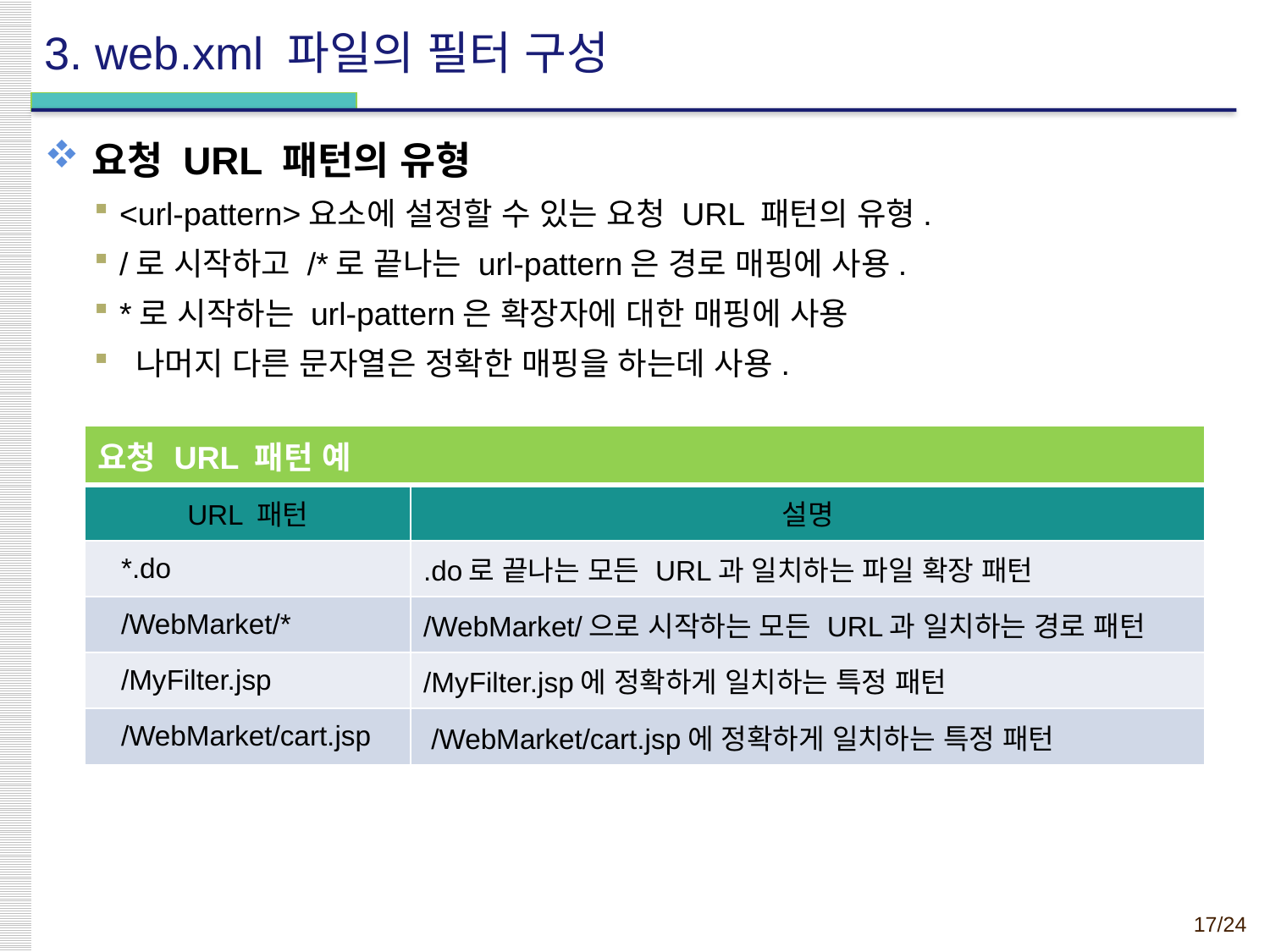

# 3. web.xml 파일의 필터 구성
요청 URL 패턴의 유형
<url-pattern>요소에 설정할 수 있는 요청 URL 패턴의 유형.
/로 시작하고 /*로 끝나는 url-pattern은 경로 매핑에 사용.
*로 시작하는 url-pattern은 확장자에 대한 매핑에 사용
 나머지 다른 문자열은 정확한 매핑을 하는데 사용.

| 요청 URL 패턴 예 |  |
| --- | --- |
| URL 패턴 | 설명 |
| \*.do | .do로 끝나는 모든 URL과 일치하는 파일 확장 패턴 |
| /WebMarket/\* | /WebMarket/으로 시작하는 모든 URL과 일치하는 경로 패턴 |
| /MyFilter.jsp | /MyFilter.jsp에 정확하게 일치하는 특정 패턴 |
| /WebMarket/cart.jsp | /WebMarket/cart.jsp에 정확하게 일치하는 특정 패턴 |